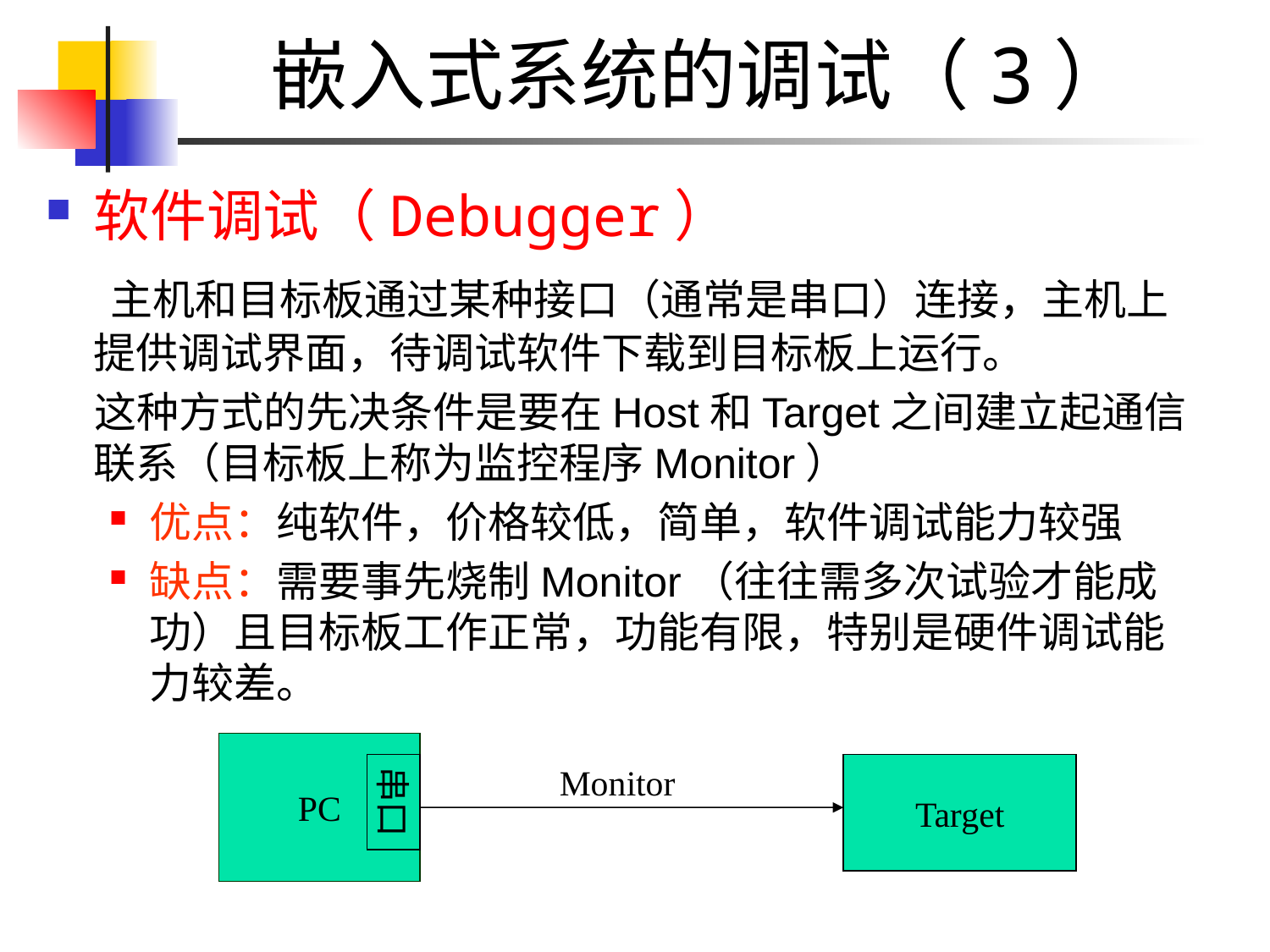

# 嵌入式系统的调试（3）
软件调试（Debugger）
    主机和目标板通过某种接口（通常是串口）连接，主机上提供调试界面，待调试软件下载到目标板上运行。
    这种方式的先决条件是要在Host和Target之间建立起通信联系（目标板上称为监控程序Monitor）
优点：纯软件，价格较低，简单，软件调试能力较强
缺点：需要事先烧制Monitor（往往需多次试验才能成功）且目标板工作正常，功能有限，特别是硬件调试能力较差。

PC
串口
Monitor
Target